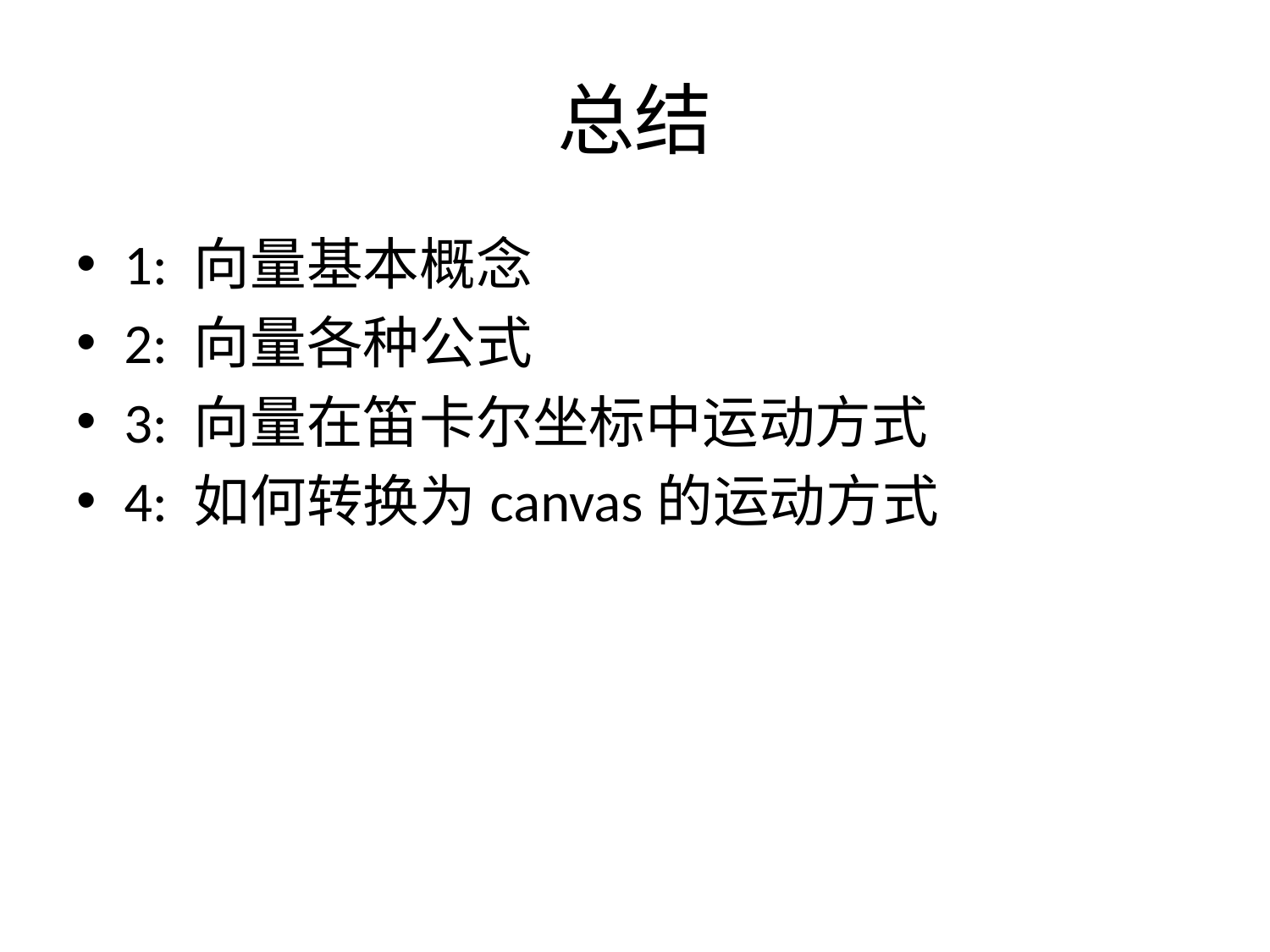

# 总结
1: 向量基本概念
2: 向量各种公式
3: 向量在笛卡尔坐标中运动方式
4: 如何转换为canvas的运动方式